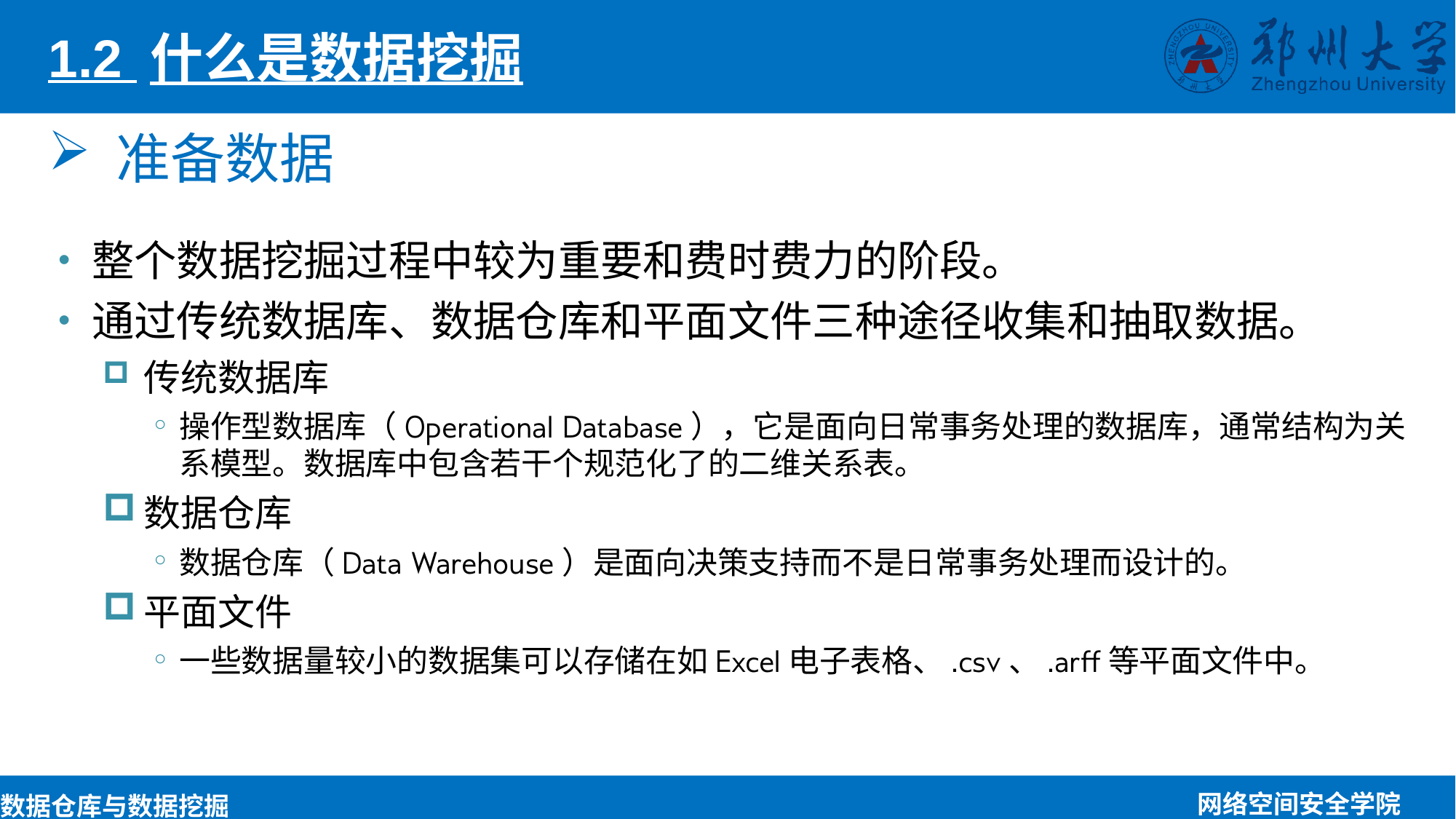

1.2 什么是数据挖掘
准备数据
整个数据挖掘过程中较为重要和费时费力的阶段。
通过传统数据库、数据仓库和平面文件三种途径收集和抽取数据。
传统数据库
操作型数据库（Operational Database），它是面向日常事务处理的数据库，通常结构为关系模型。数据库中包含若干个规范化了的二维关系表。
数据仓库
数据仓库（Data Warehouse）是面向决策支持而不是日常事务处理而设计的。
平面文件
一些数据量较小的数据集可以存储在如Excel电子表格、.csv、.arff等平面文件中。